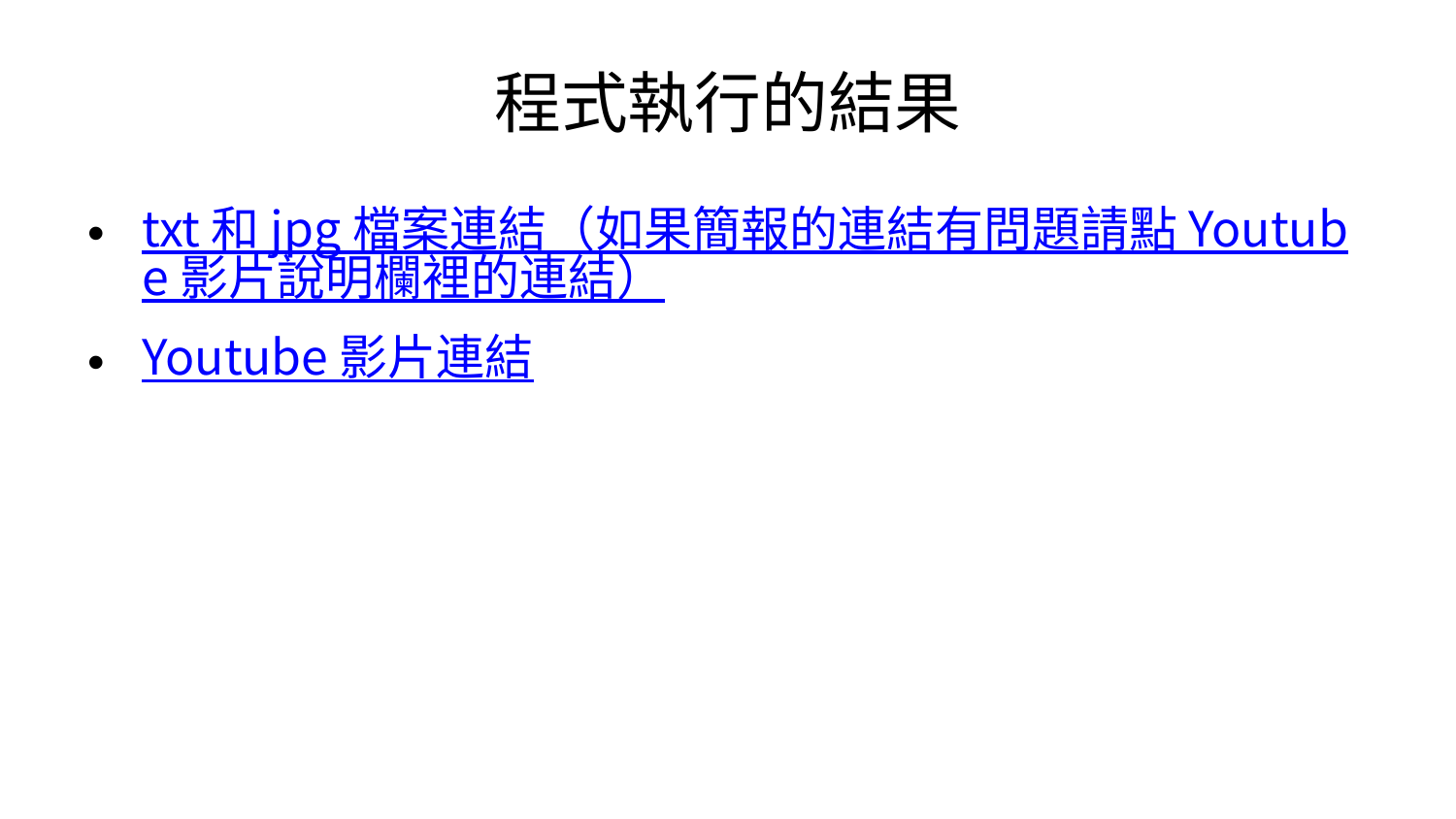

# 程式執行的結果
txt 和 jpg 檔案連結（如果簡報的連結有問題請點 Youtube 影片說明欄裡的連結）
Youtube 影片連結